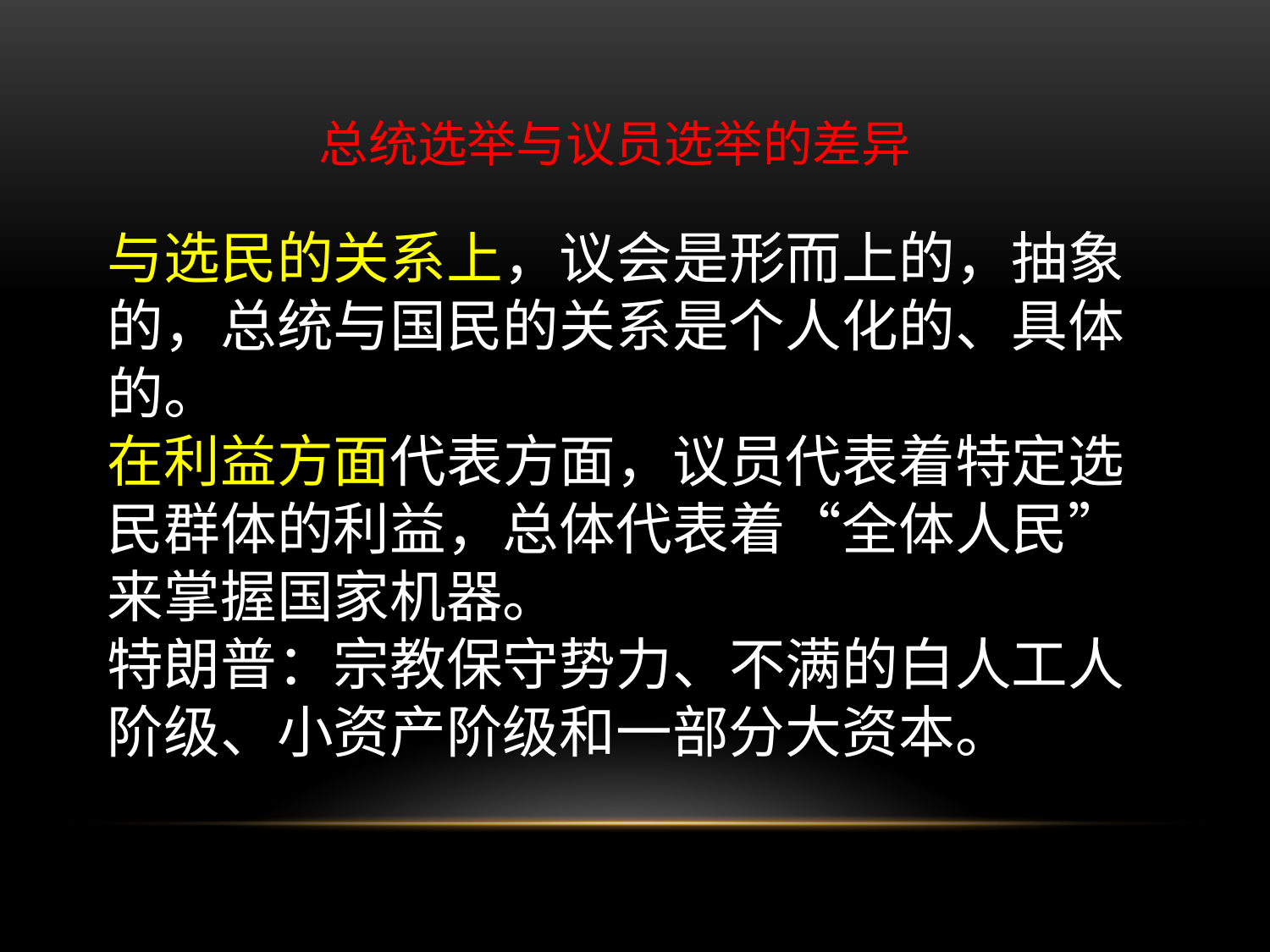

总统选举与议员选举的差异
与选民的关系上，议会是形而上的，抽象的，总统与国民的关系是个人化的、具体 的。
在利益方面代表方面，议员代表着特定选民群体的利益，总体代表着“全体人民”来掌握国家机器。
特朗普：宗教保守势力、不满的白人工人阶级、小资产阶级和一部分大资本。